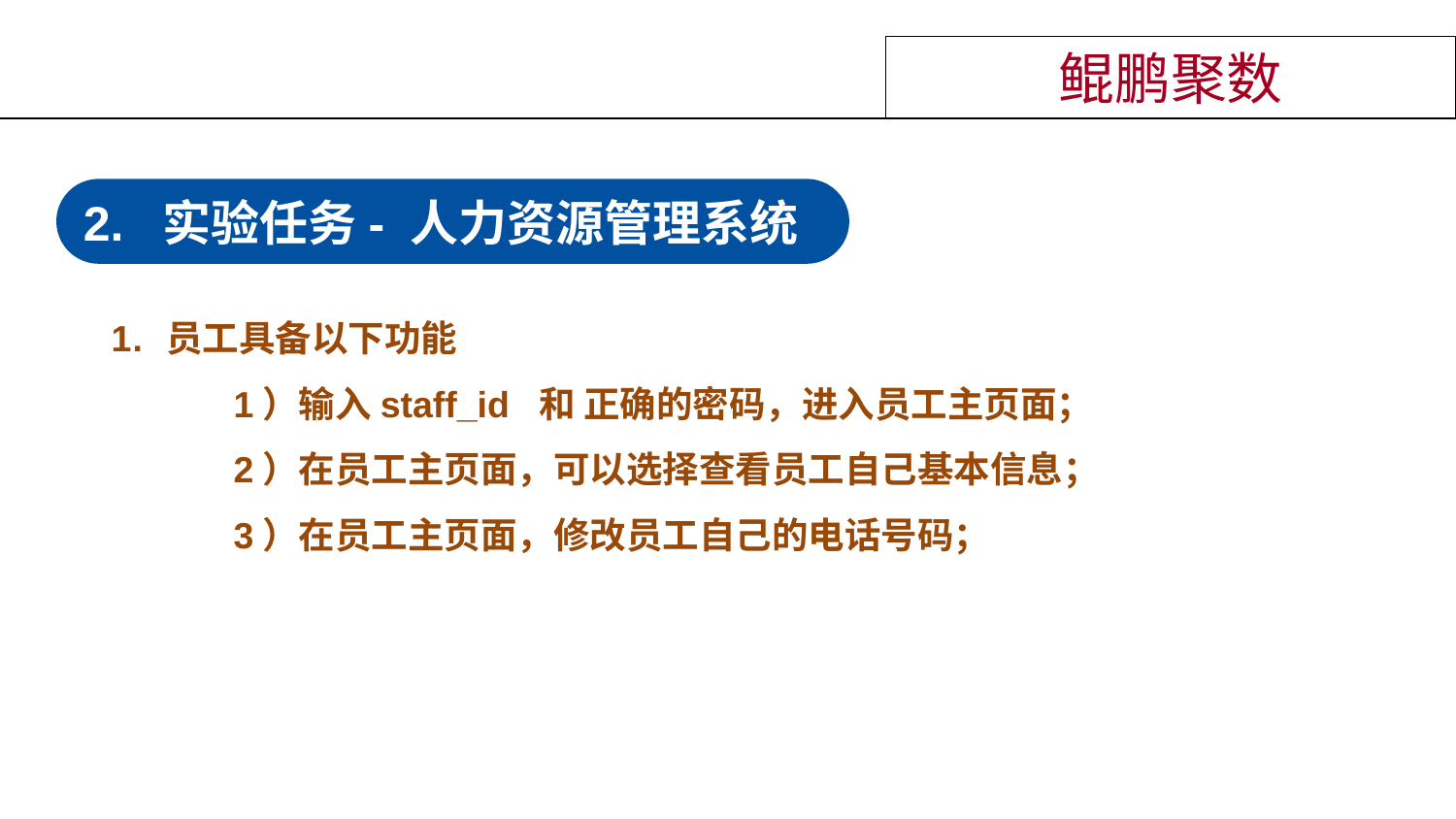

鲲鹏聚数

2.  实验任务- 人力资源管理系统
员工具备以下功能
            1）输入staff_id  和 正确的密码，进入员工主页面；
            2）在员工主页面，可以选择查看员工自己基本信息；
            3）在员工主页面，修改员工自己的电话号码；